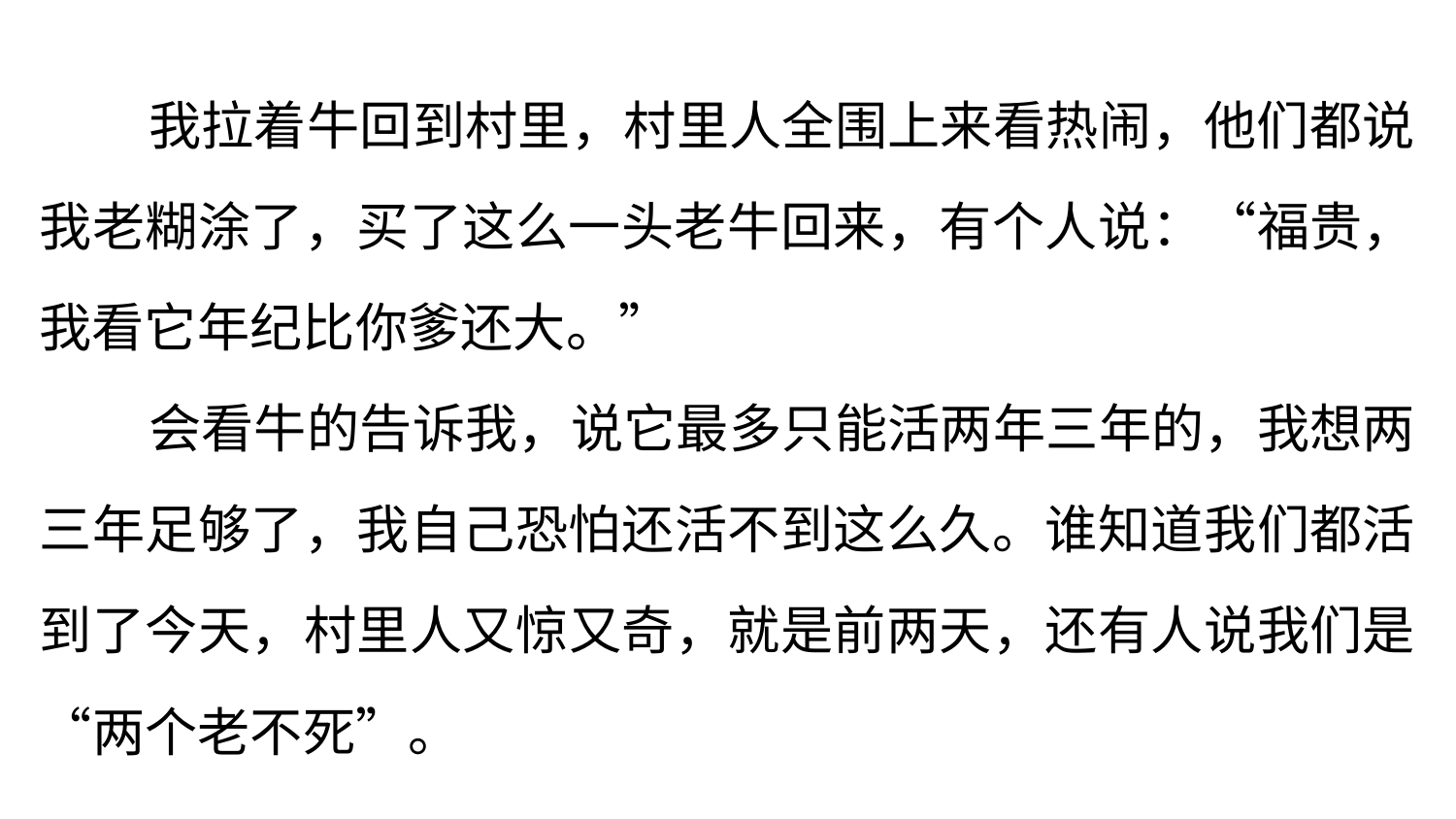

我拉着牛回到村里，村里人全围上来看热闹，他们都说我老糊涂了，买了这么一头老牛回来，有个人说：“福贵，我看它年纪比你爹还大。”
        会看牛的告诉我，说它最多只能活两年三年的，我想两三年足够了，我自己恐怕还活不到这么久。谁知道我们都活到了今天，村里人又惊又奇，就是前两天，还有人说我们是“两个老不死”。